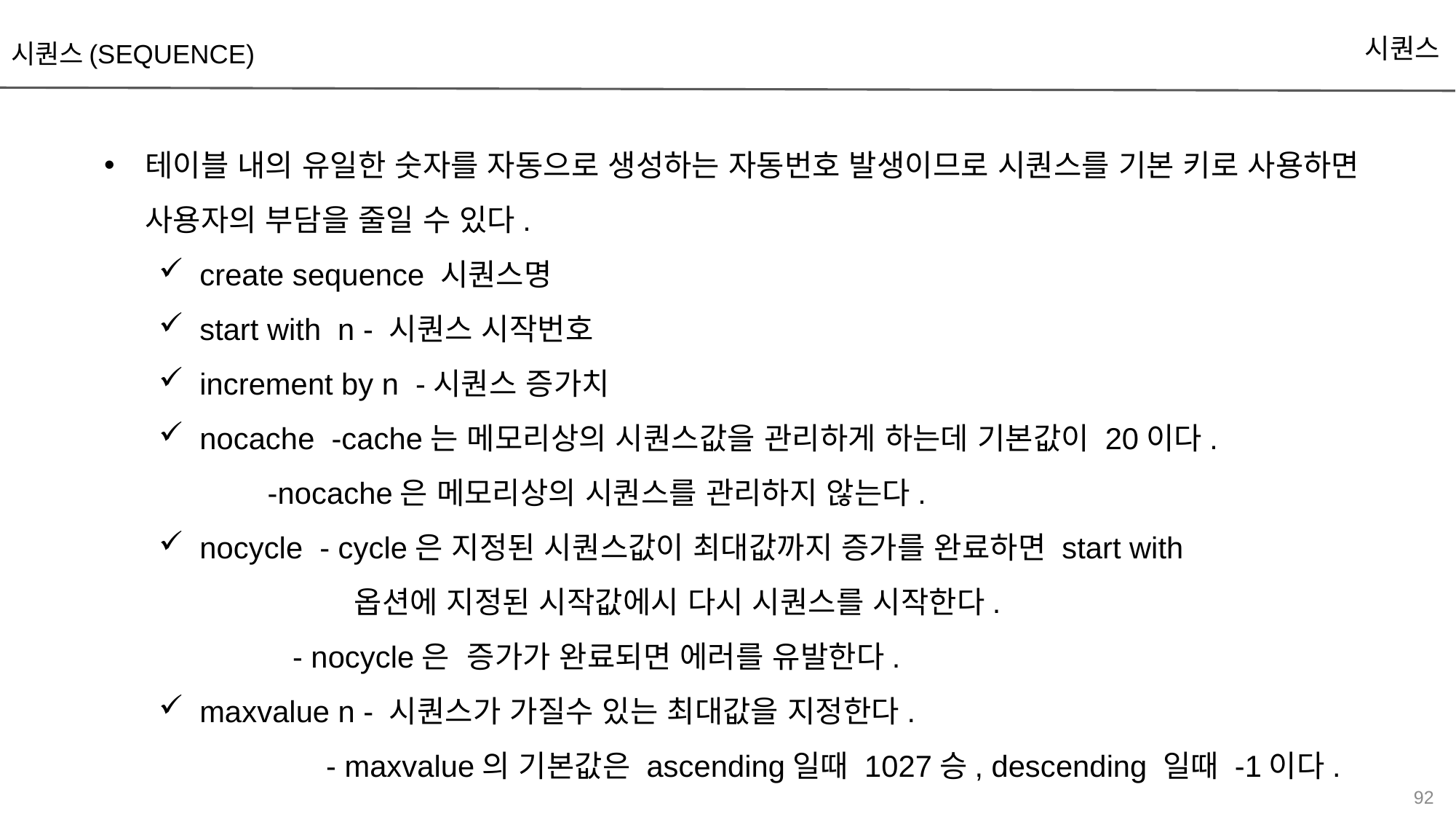

시퀀스(SEQUENCE)
시퀀스
테이블 내의 유일한 숫자를 자동으로 생성하는 자동번호 발생이므로 시퀀스를 기본 키로 사용하면 사용자의 부담을 줄일 수 있다.
create sequence 시퀀스명
start with  n - 시퀀스 시작번호
increment by n  -시퀀스 증가치
nocache  -cache는 메모리상의 시퀀스값을 관리하게 하는데 기본값이 20이다.
             -nocache은 메모리상의 시퀀스를 관리하지 않는다.
nocycle  - cycle은 지정된 시퀀스값이 최대값까지 증가를 완료하면 start with
                      옵션에 지정된 시작값에시 다시 시퀀스를 시작한다.
                - nocycle은  증가가 완료되면 에러를 유발한다.
maxvalue n - 시퀀스가 가질수 있는 최대값을 지정한다.
                    - maxvalue의 기본값은 ascending일때 1027승, descending 일때 -1이다.
92